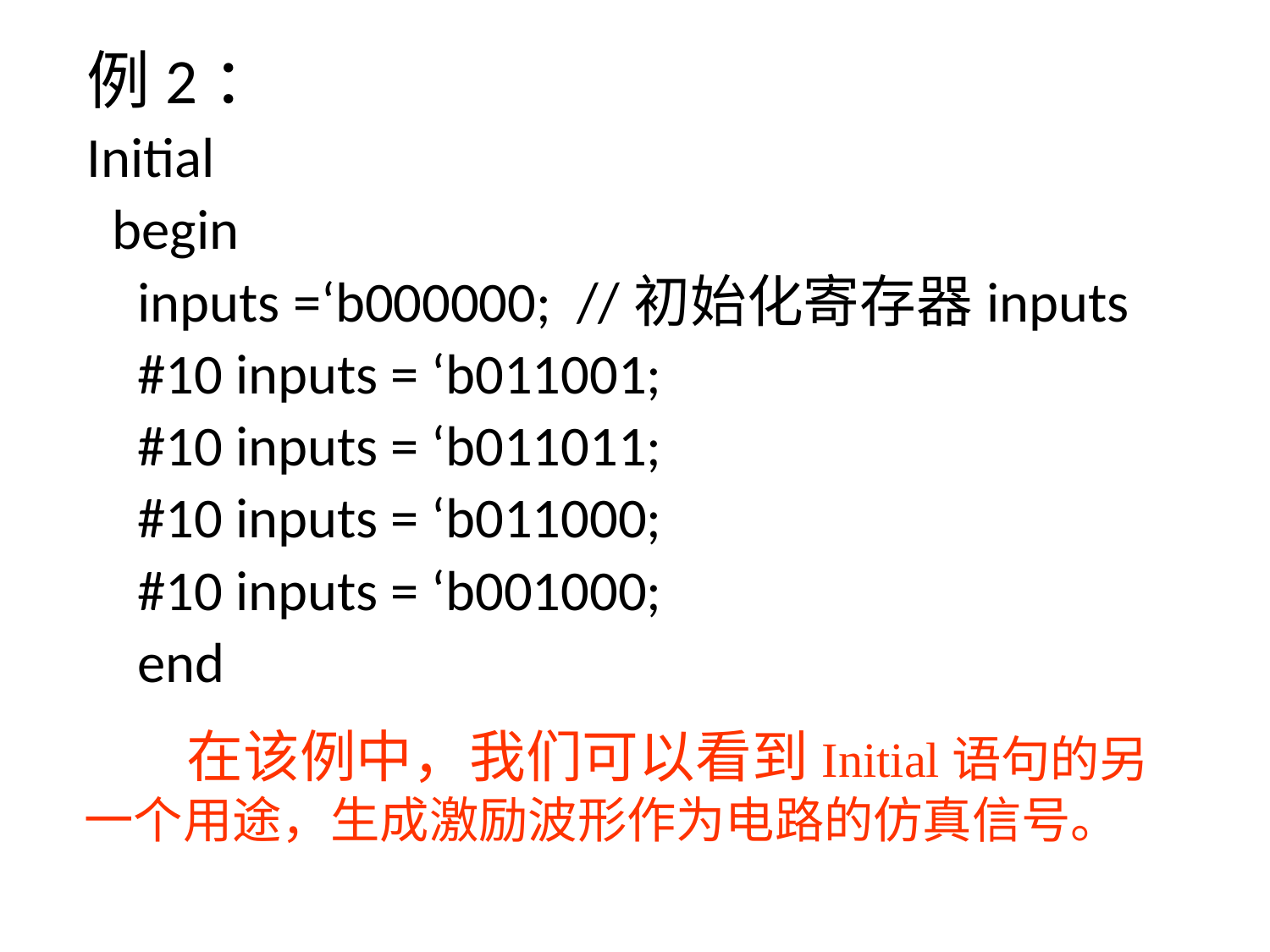

例2：
Initial
  begin
    inputs =‘b000000;  //初始化寄存器inputs
    #10 inputs = ‘b011001;
    #10 inputs = ‘b011011;
    #10 inputs = ‘b011000;
    #10 inputs = ‘b001000;
    end
       在该例中，我们可以看到Initial语句的另一个用途，生成激励波形作为电路的仿真信号。